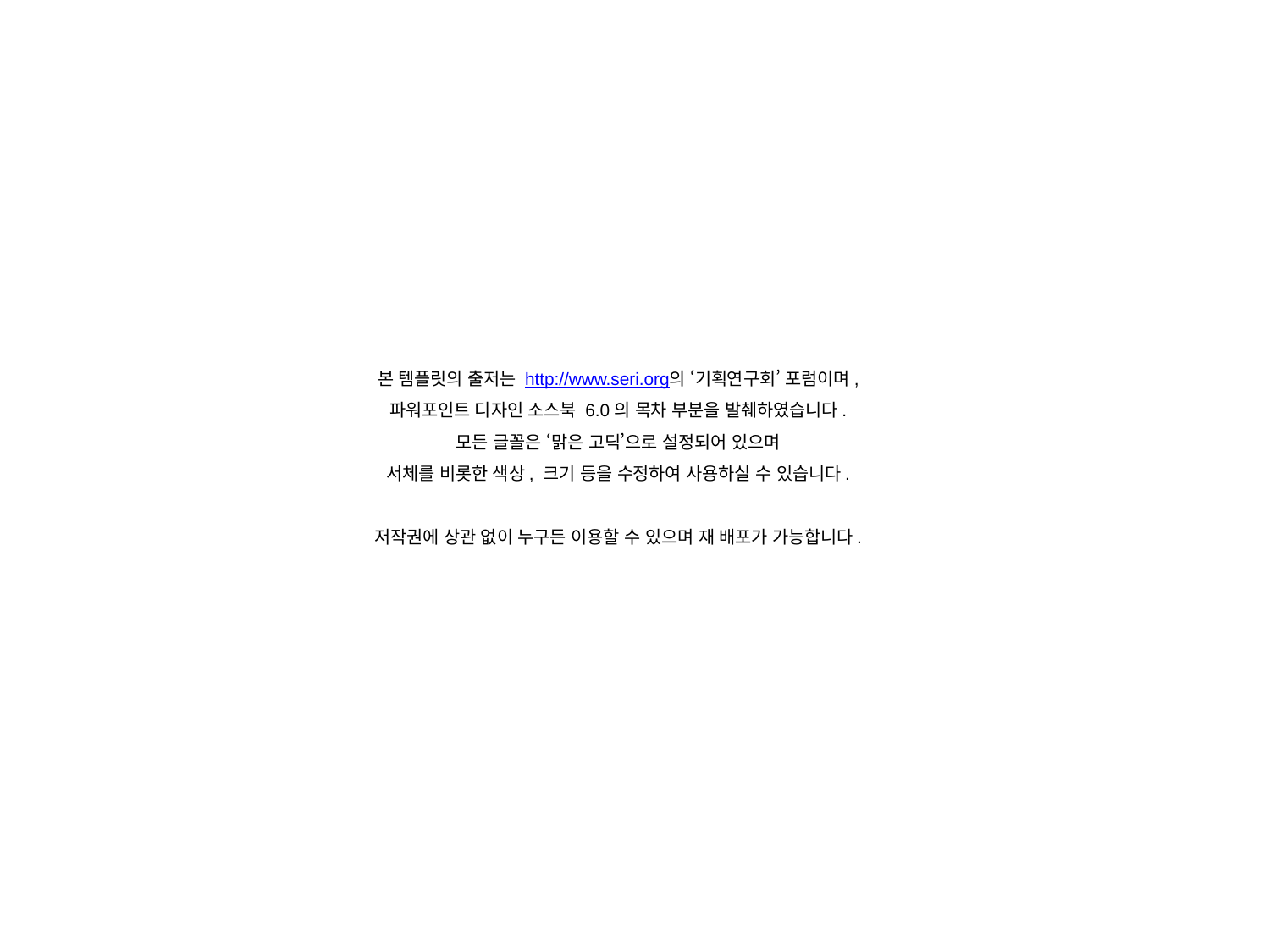

본 템플릿의 출저는 http://www.seri.org의 ‘기획연구회’ 포럼이며,
파워포인트 디자인 소스북 6.0의 목차 부분을 발췌하였습니다.
모든 글꼴은 ‘맑은 고딕’으로 설정되어 있으며
서체를 비롯한 색상, 크기 등을 수정하여 사용하실 수 있습니다.

저작권에 상관 없이 누구든 이용할 수 있으며 재 배포가 가능합니다.